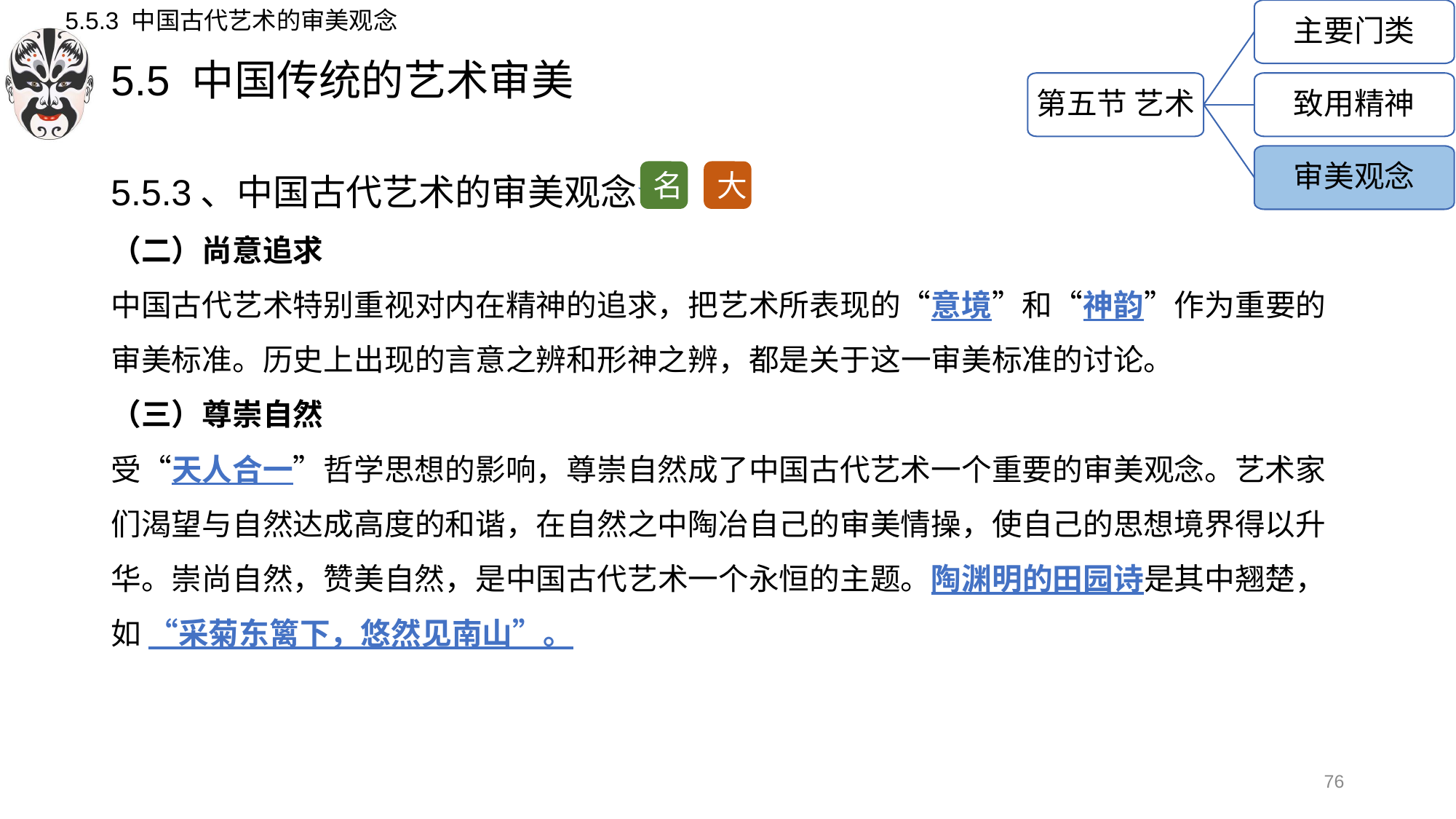

5.5.3 中国古代艺术的审美观念
主要门类
# 5.5 中国传统的艺术审美

第五节 艺术
致用精神

5.5.3、中国古代艺术的审美观念★
（二）尚意追求
中国古代艺术特别重视对内在精神的追求，把艺术所表现的“意境”和“神韵”作为重要的审美标准。历史上出现的言意之辨和形神之辨，都是关于这一审美标准的讨论。
（三）尊崇自然
受“天人合一”哲学思想的影响，尊崇自然成了中国古代艺术一个重要的审美观念。艺术家们渴望与自然达成高度的和谐，在自然之中陶冶自己的审美情操，使自己的思想境界得以升华。崇尚自然，赞美自然，是中国古代艺术一个永恒的主题。陶渊明的田园诗是其中翘楚，如 “采菊东篱下，悠然见南山”。
审美观念
大
名
76